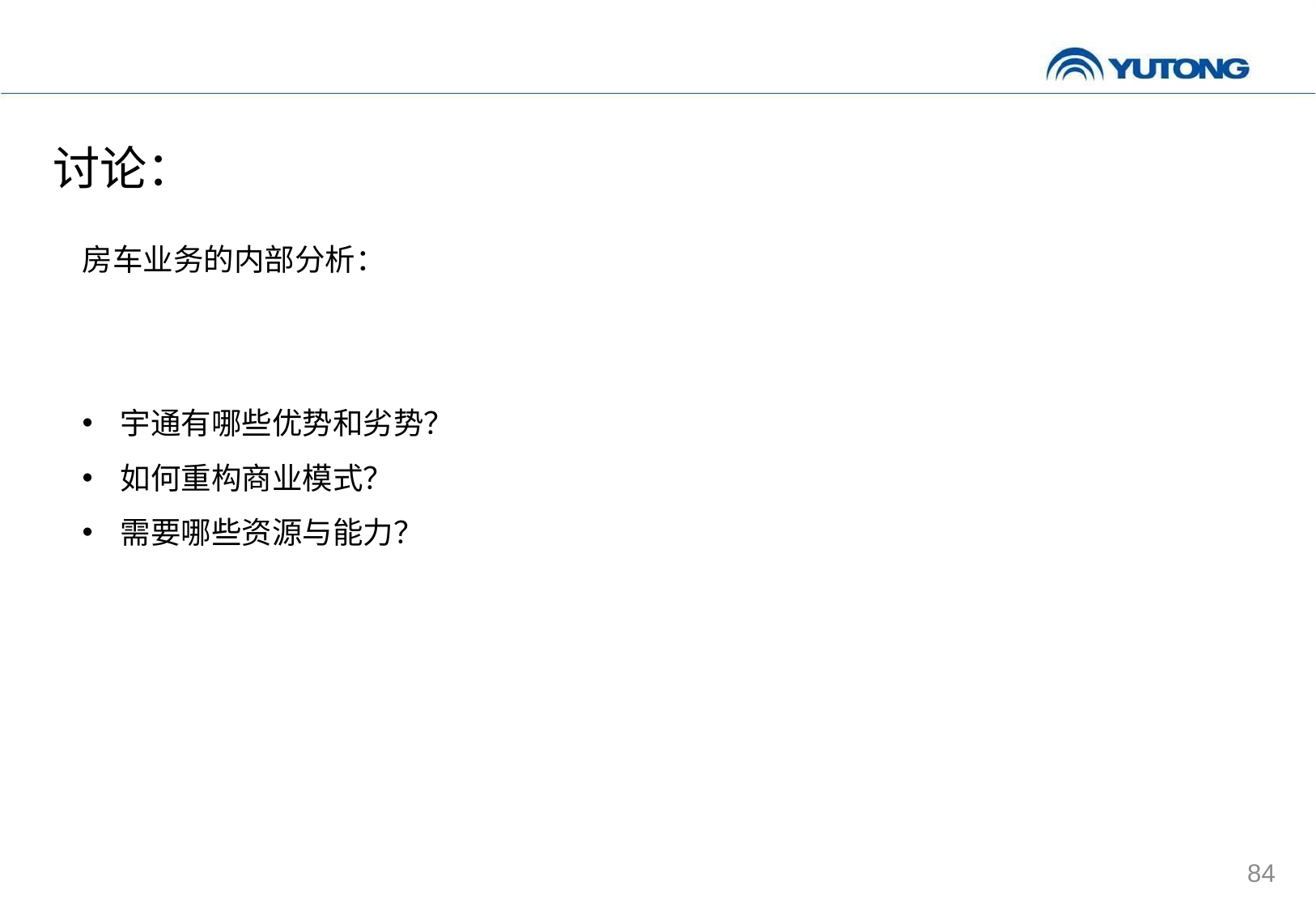

讨论：
房车业务的内部分析：

宇通有哪些优势和劣势？
如何重构商业模式？
需要哪些资源与能力？
84